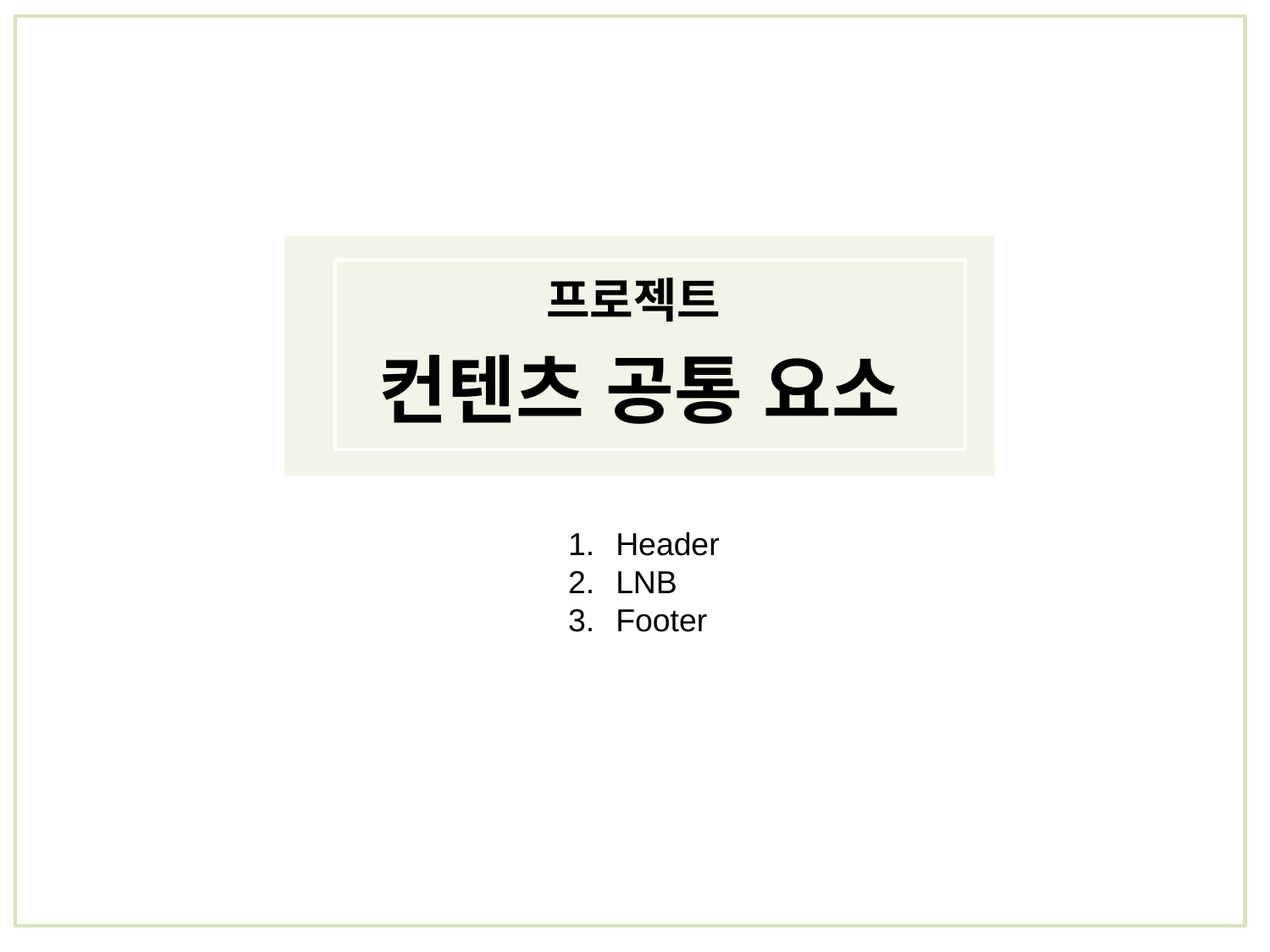

프로젝트
컨텐츠 공통 요소

Header
LNB
Footer